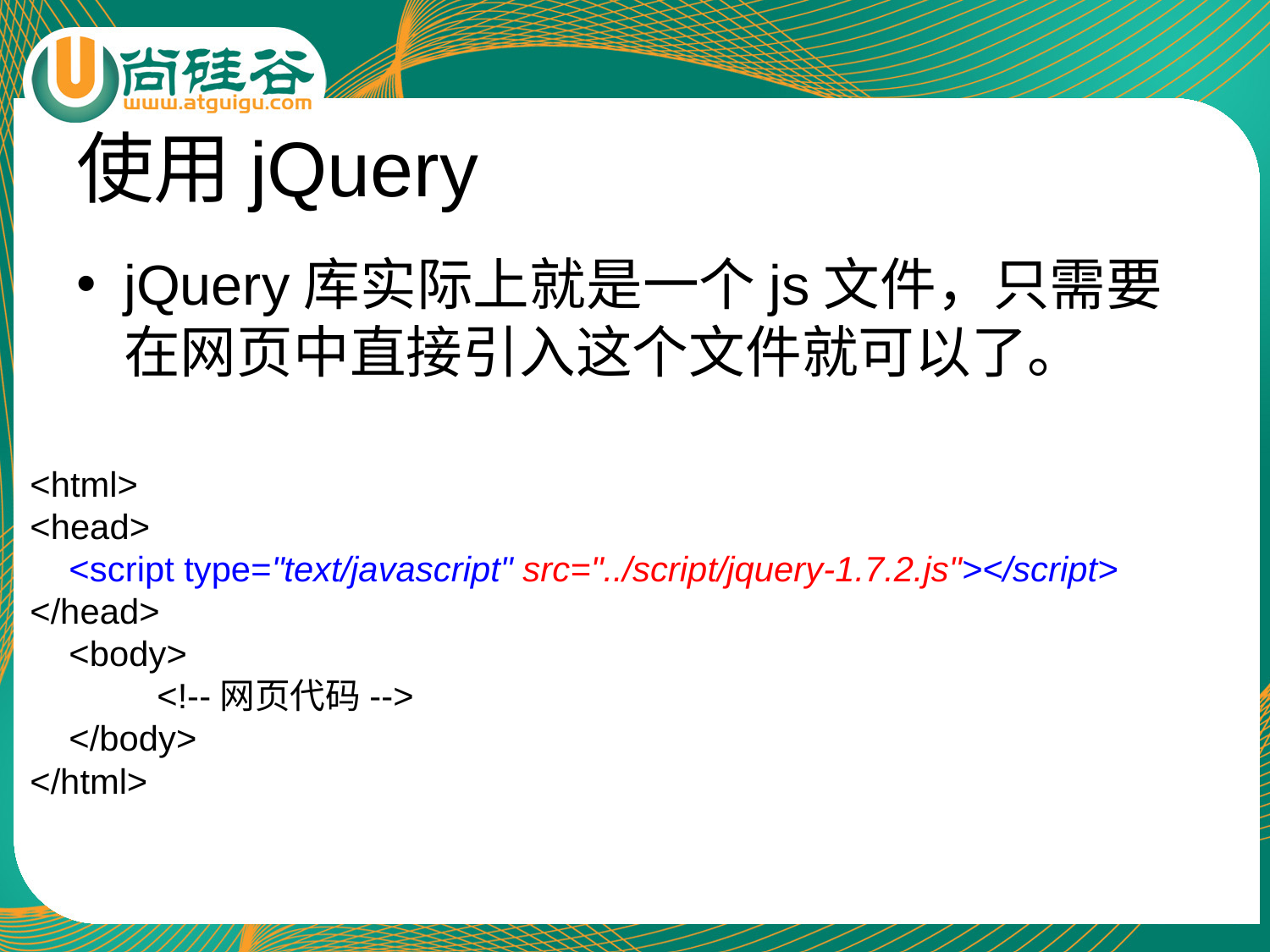

# 使用jQuery
jQuery库实际上就是一个js文件，只需要在网页中直接引入这个文件就可以了。

<html>
<head>
    <script type="text/javascript" src="../script/jquery-1.7.2.js"></script>
</head>
    <body>
	<!--网页代码-->
    </body>
</html>